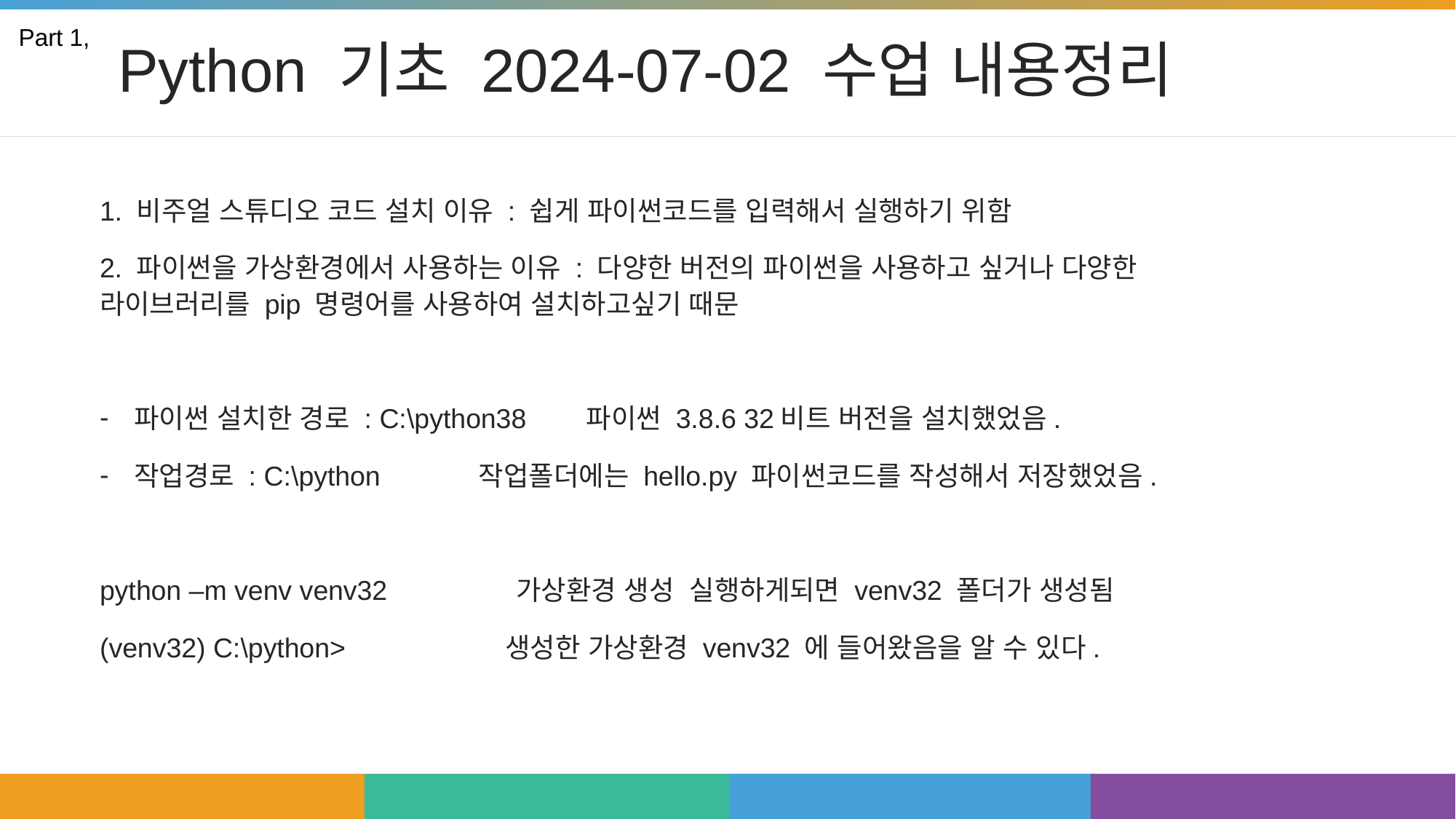

# Python 기초 2024-07-02 수업 내용정리
Part 1,
1. 비주얼 스튜디오 코드 설치 이유 : 쉽게 파이썬코드를 입력해서 실행하기 위함
2. 파이썬을 가상환경에서 사용하는 이유 : 다양한 버전의 파이썬을 사용하고 싶거나 다양한 라이브러리를 pip 명령어를 사용하여 설치하고싶기 때문

파이썬 설치한 경로 : C:\python38       파이썬 3.8.6 32비트 버전을 설치했었음.
작업경로 : C:\python            작업폴더에는 hello.py 파이썬코드를 작성해서 저장했었음.

python –m venv venv32                가상환경 생성  실행하게되면 venv32 폴더가 생성됨
(venv32) C:\python>                    생성한 가상환경 venv32 에 들어왔음을 알 수 있다.